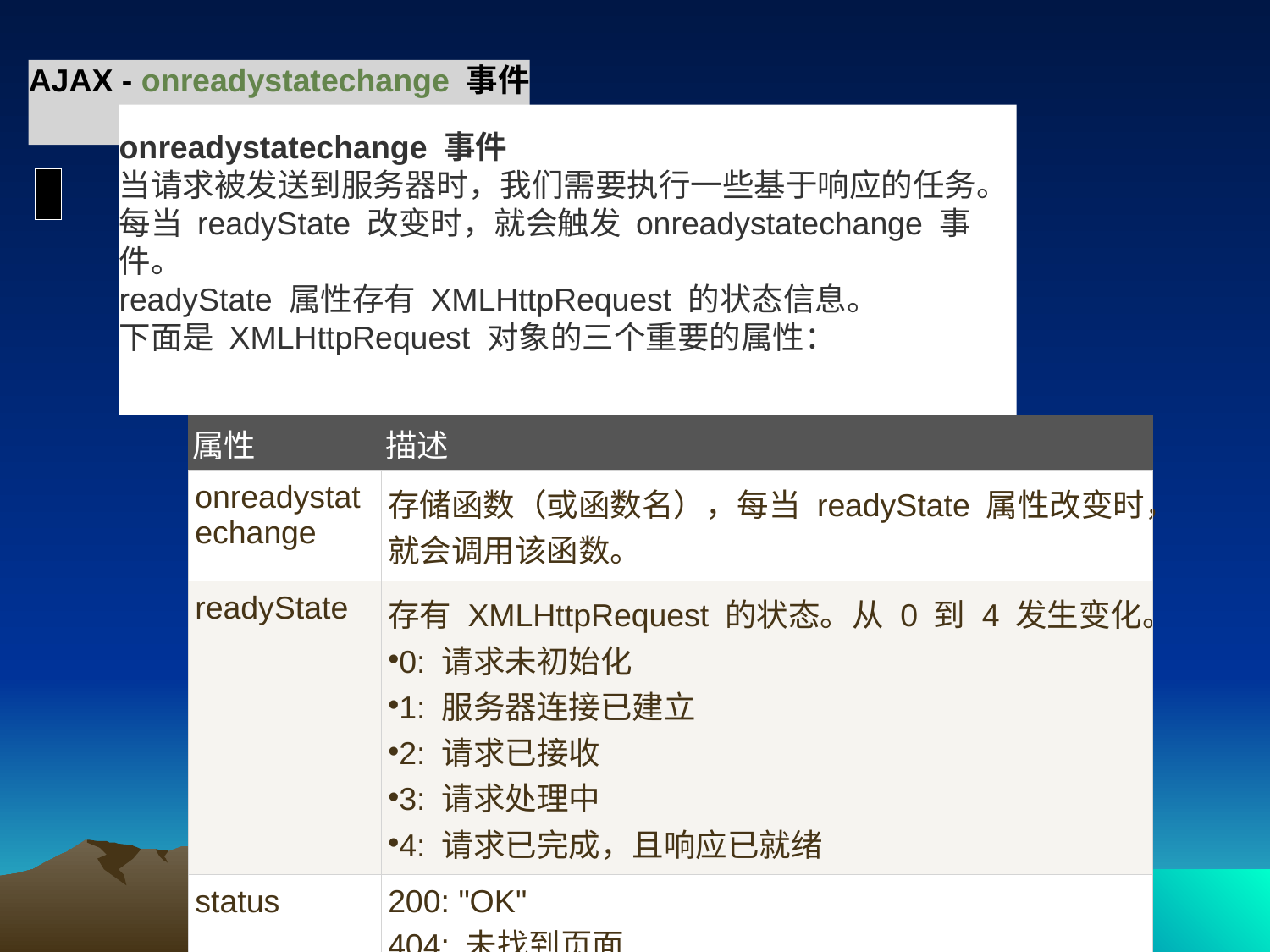

AJAX - onreadystatechange 事件

onreadystatechange 事件
当请求被发送到服务器时，我们需要执行一些基于响应的任务。
每当 readyState 改变时，就会触发 onreadystatechange 事件。
readyState 属性存有 XMLHttpRequest 的状态信息。
下面是 XMLHttpRequest 对象的三个重要的属性：

| 属性 | 描述 |
| --- | --- |
| onreadystatechange | 存储函数（或函数名），每当 readyState 属性改变时，就会调用该函数。 |
| readyState | 存有 XMLHttpRequest 的状态。从 0 到 4 发生变化。 0: 请求未初始化 1: 服务器连接已建立 2: 请求已接收 3: 请求处理中 4: 请求已完成，且响应已就绪 |
| status | 200: "OK" 404: 未找到页面 |